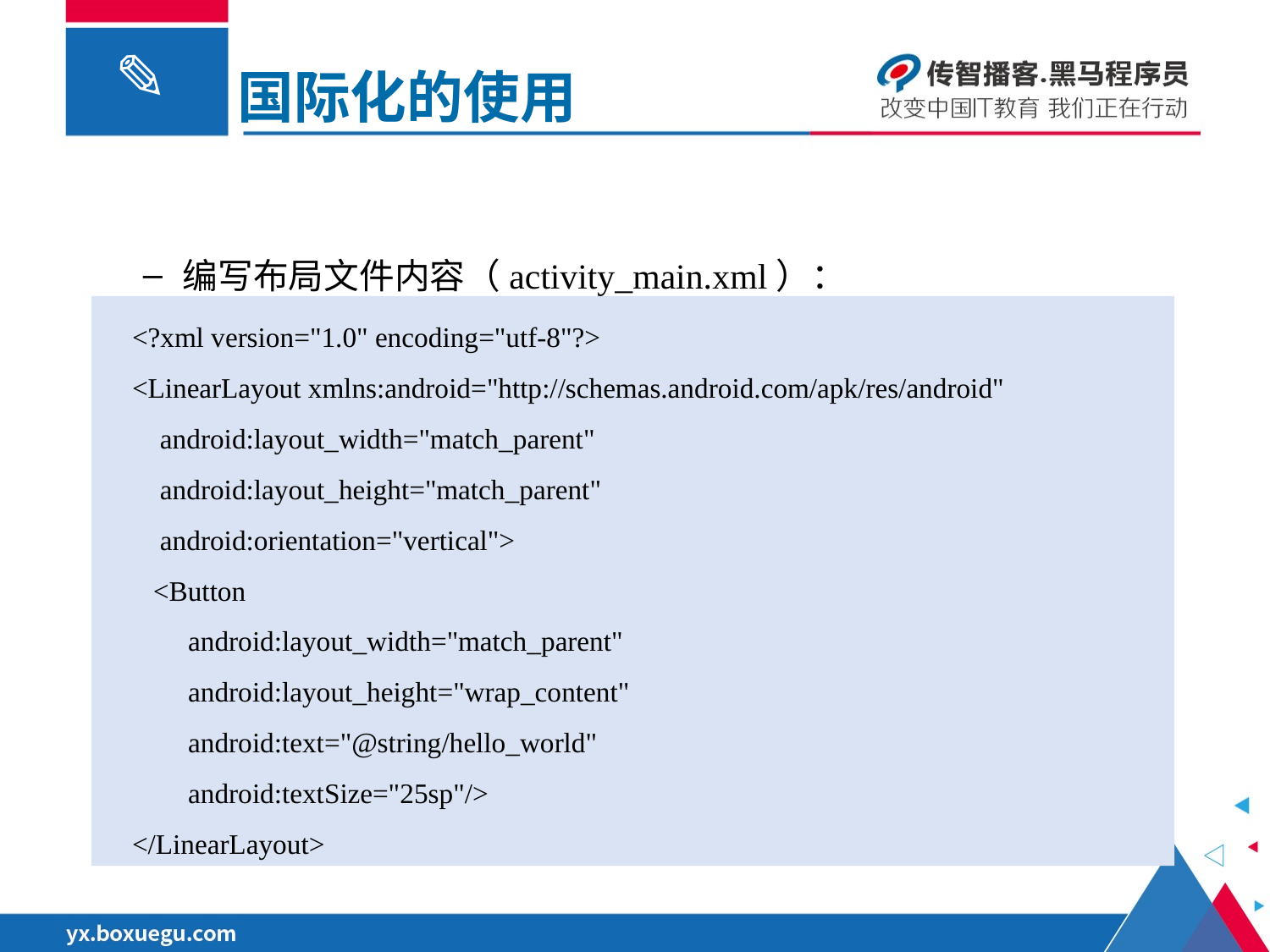

国际化的使用

编写布局文件内容（activity_main.xml）：
    <?xml version="1.0" encoding="utf-8"?>
    <LinearLayout xmlns:android="http://schemas.android.com/apk/res/android"
        android:layout_width="match_parent"
        android:layout_height="match_parent"
        android:orientation="vertical">
       <Button
            android:layout_width="match_parent"
            android:layout_height="wrap_content"
            android:text="@string/hello_world"
            android:textSize="25sp"/>
    </LinearLayout>